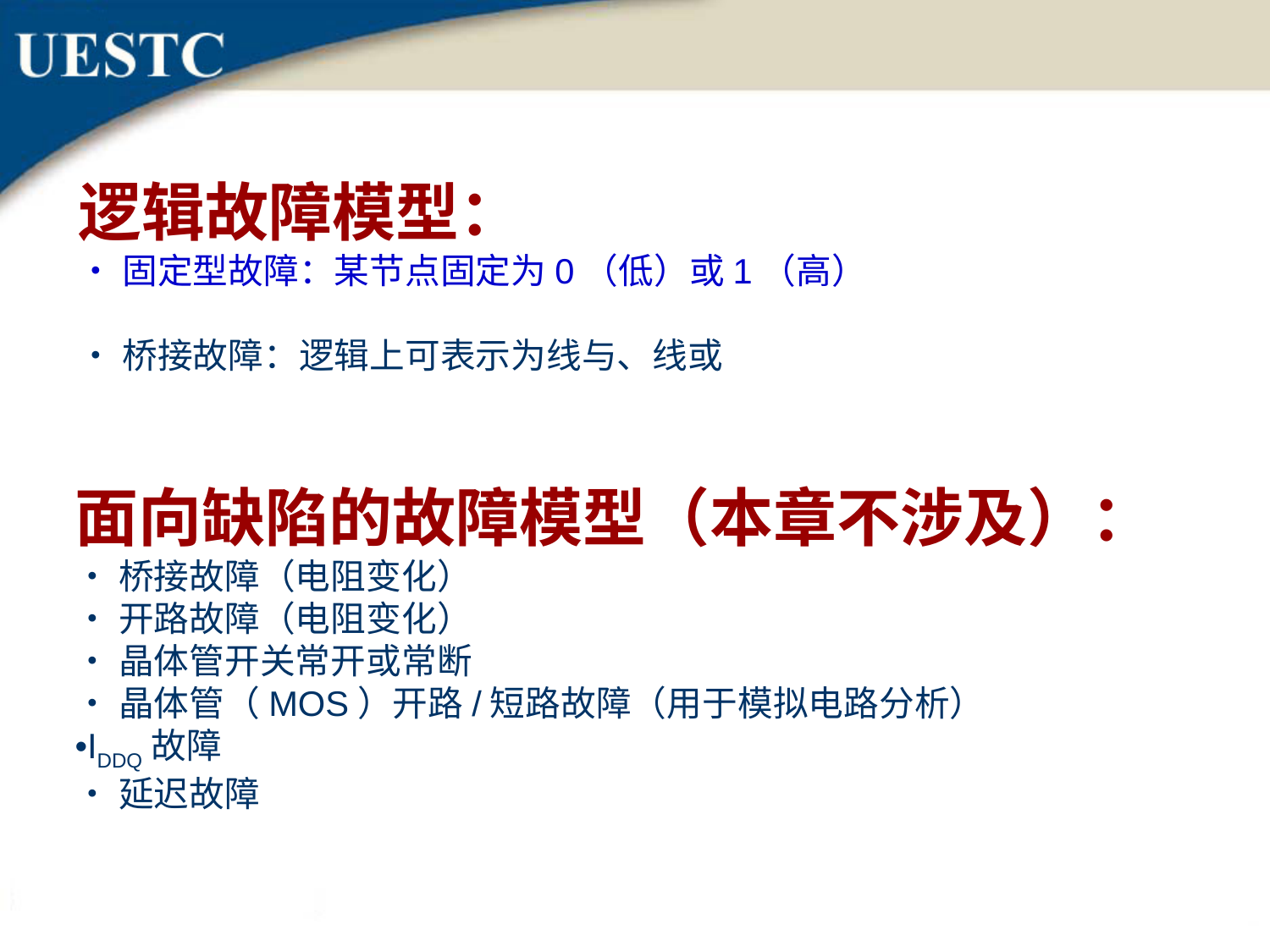

逻辑故障模型：
•固定型故障：某节点固定为0（低）或1（高）

•桥接故障：逻辑上可表示为线与、线或

面向缺陷的故障模型（本章不涉及）：
•桥接故障（电阻变化）
•开路故障（电阻变化）
•晶体管开关常开或常断
•晶体管（MOS）开路/短路故障（用于模拟电路分析）
•IDDQ故障
•延迟故障